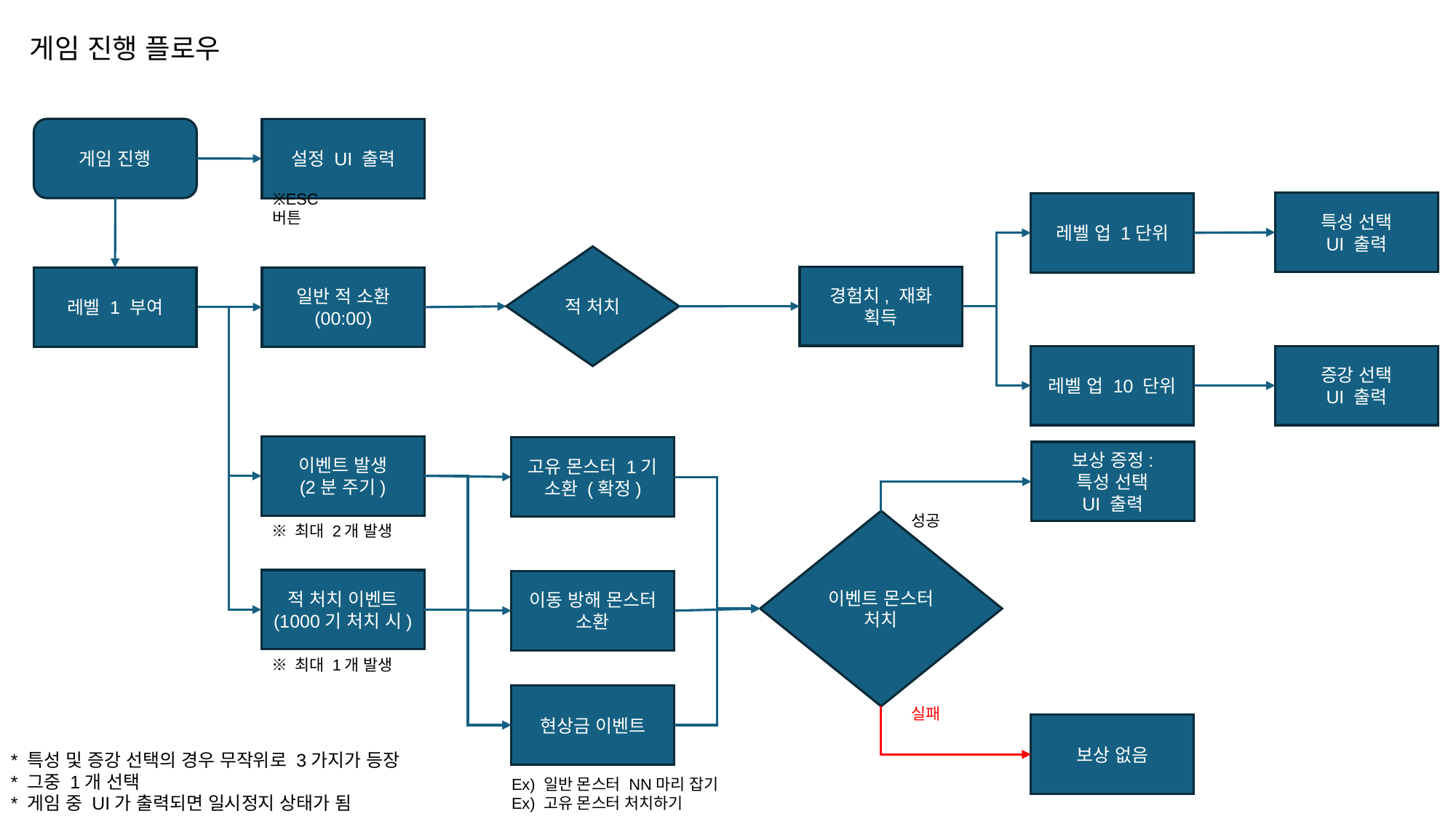

게임 진행 플로우
게임 진행
설정 UI 출력
특성 선택
UI 출력
레벨 업 1단위
※ESC 버튼
적 처치
경험치, 재화
획득
레벨 1 부여
일반 적 소환
(00:00)
레벨 업 10 단위
증강 선택
UI 출력
이벤트 발생
(2분 주기)
고유 몬스터 1기 소환 (확정)
보상 증정:
특성 선택
UI 출력
성공
이벤트 몬스터
처치
※ 최대 2개 발생
적 처치 이벤트
(1000기 처치 시)
이동 방해 몬스터 소환
※ 최대 1개 발생
현상금 이벤트
실패
보상 없음
* 특성 및 증강 선택의 경우 무작위로 3가지가 등장
* 그중 1개 선택
* 게임 중 UI가 출력되면 일시정지 상태가 됨
Ex) 일반 몬스터 NN마리 잡기
Ex) 고유 몬스터 처치하기